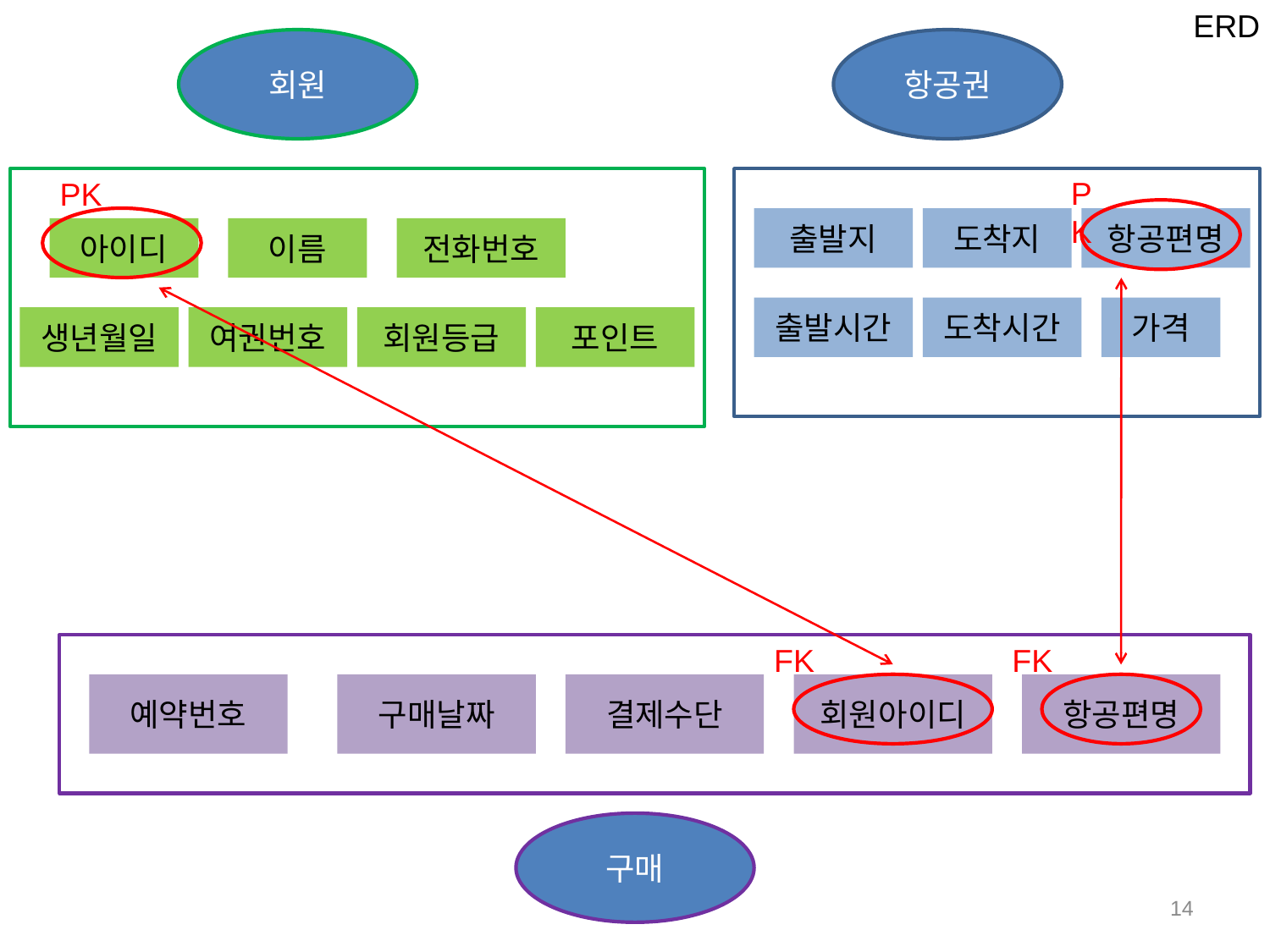

ERD
회원
항공권
PK

PK

출발지
도착지
항공편명
아이디
이름
전화번호
출발시간
도착시간
가격
생년월일
여권번호
회원등급
포인트

FK
FK
예약번호
구매날짜
결제수단
회원아이디

항공편명

구매
14